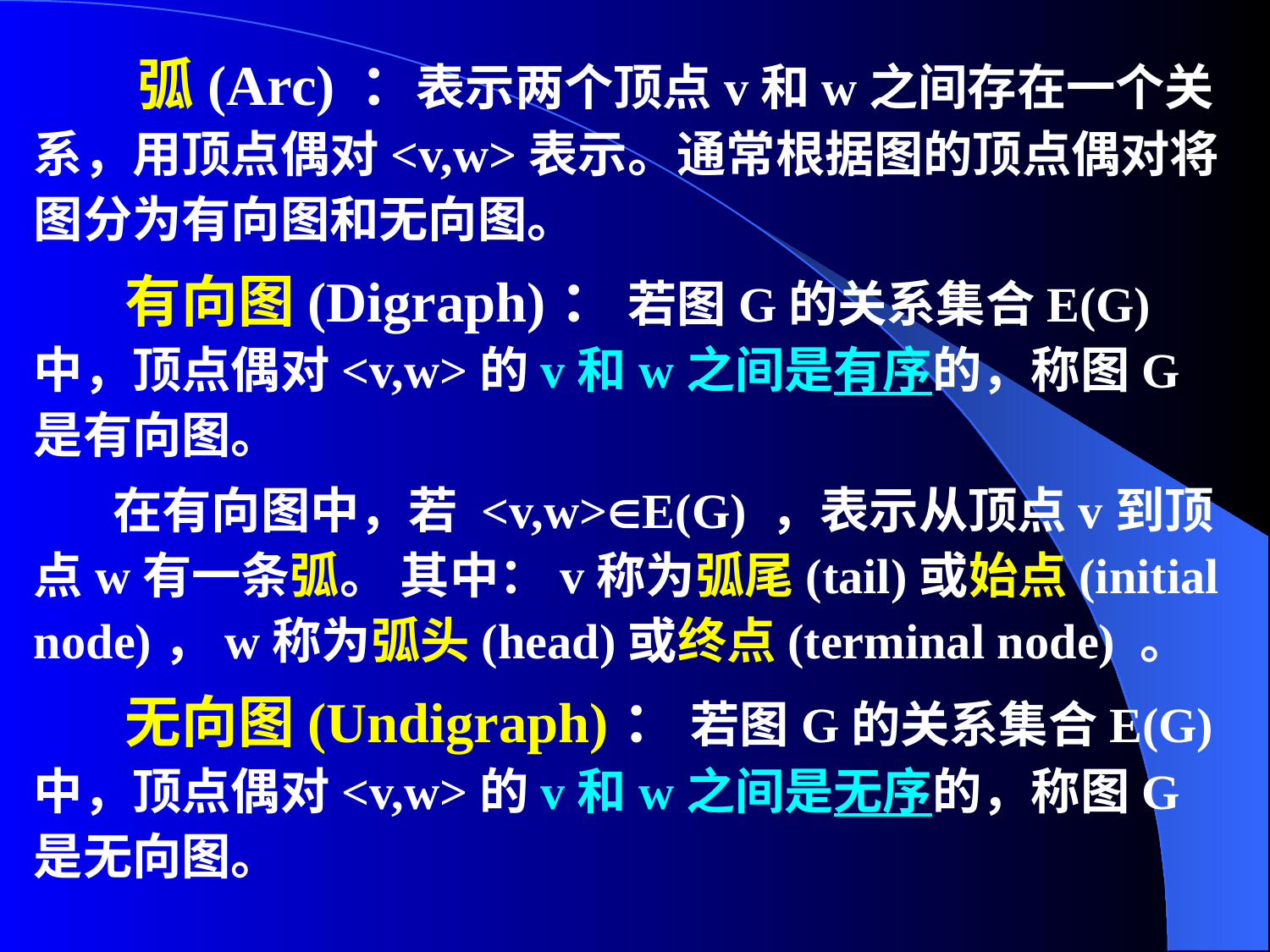

弧(Arc) ：表示两个顶点v和w之间存在一个关系，用顶点偶对<v,w>表示。通常根据图的顶点偶对将图分为有向图和无向图。
      有向图(Digraph)： 若图G的关系集合E(G)中，顶点偶对<v,w>的v和w之间是有序的，称图G是有向图。
      在有向图中，若 <v,w>∈E(G) ，表示从顶点v到顶点w有一条弧。 其中：v称为弧尾(tail)或始点(initial node)，w称为弧头(head)或终点(terminal node) 。
      无向图(Undigraph)： 若图G的关系集合E(G)中，顶点偶对<v,w>的v和w之间是无序的，称图G是无向图。